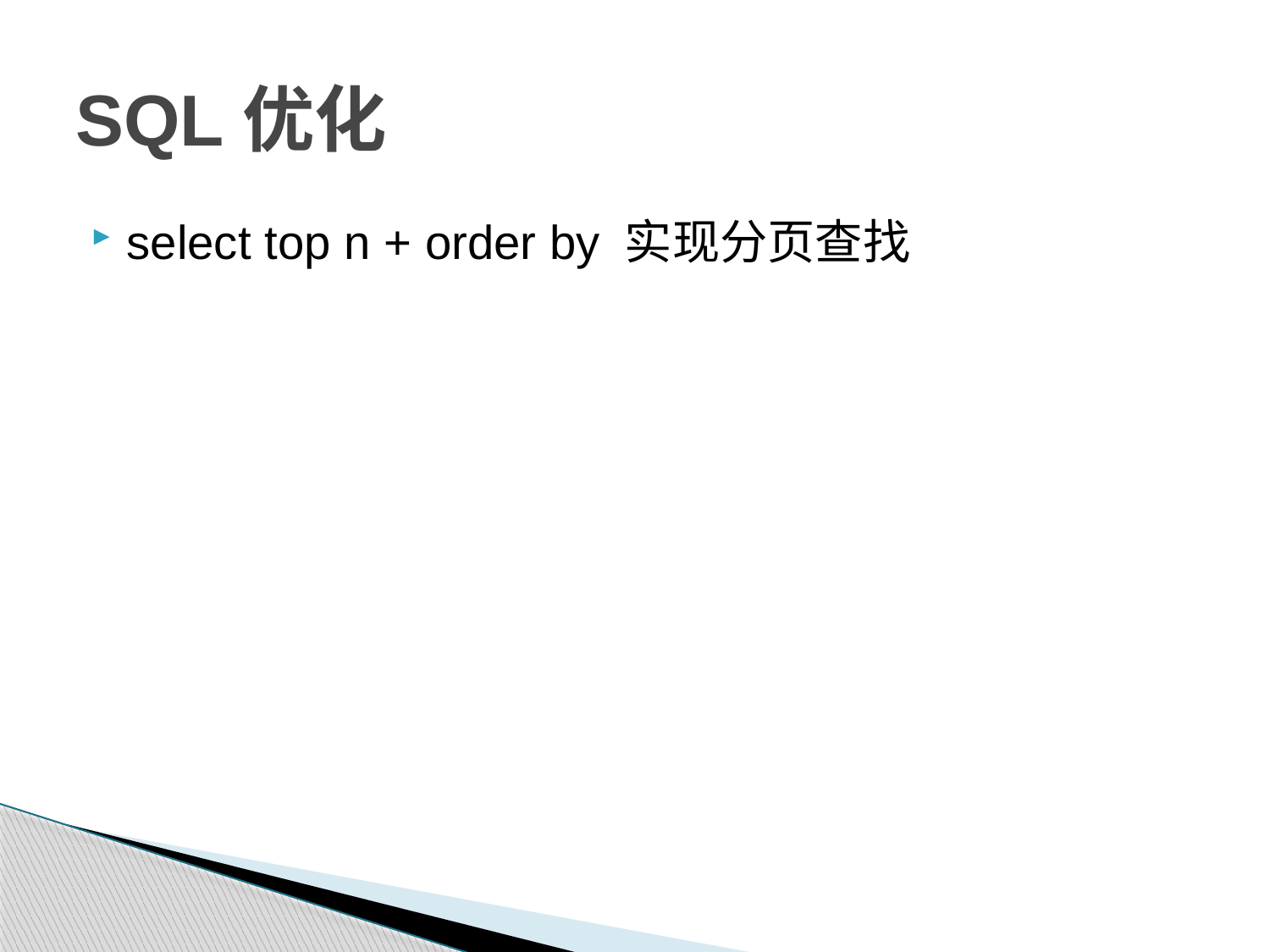

# SQL优化
select top n + order by 实现分页查找